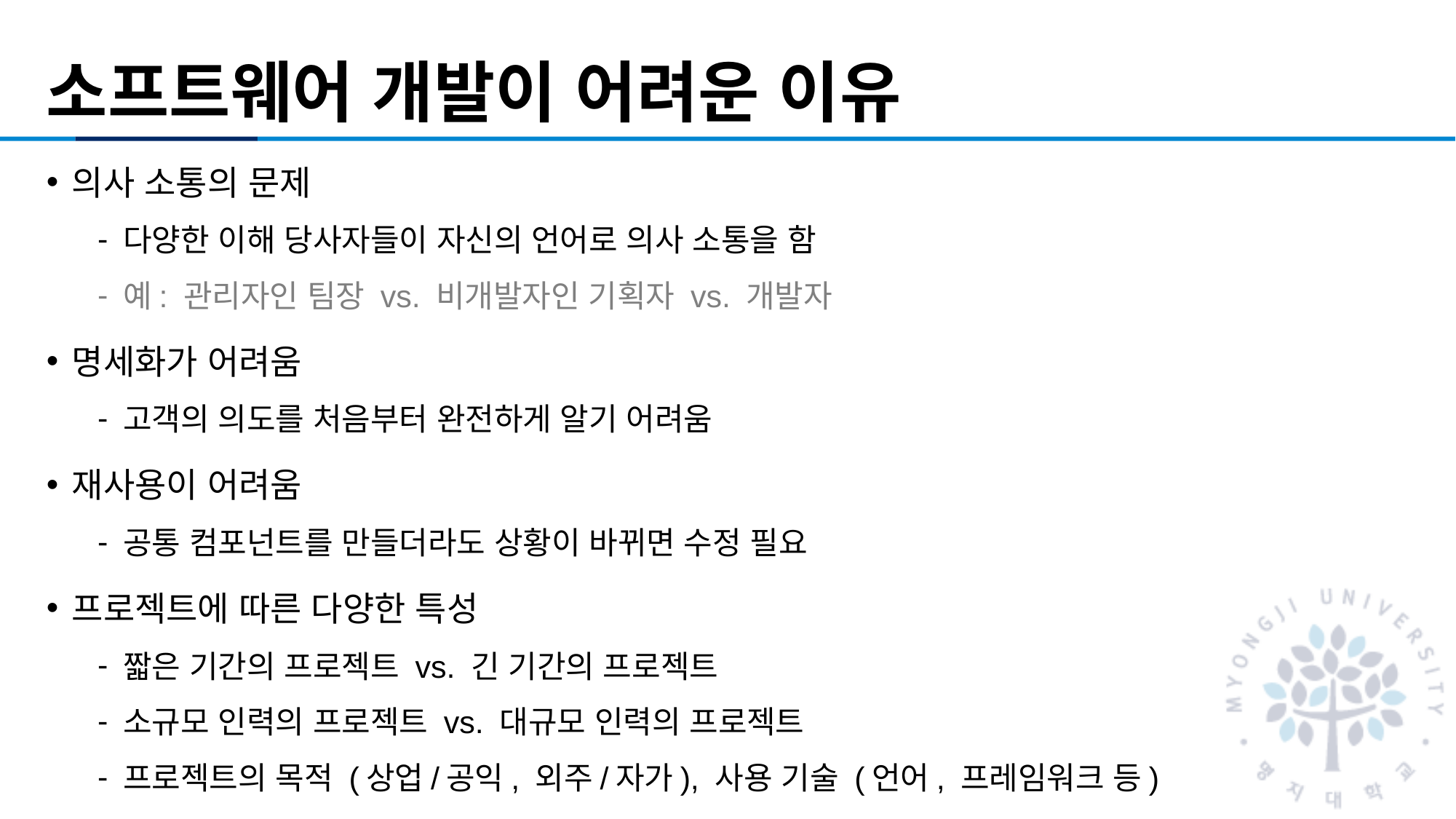

# 소프트웨어 개발이 어려운 이유
의사 소통의 문제
다양한 이해 당사자들이 자신의 언어로 의사 소통을 함
예: 관리자인 팀장 vs. 비개발자인 기획자 vs. 개발자
명세화가 어려움
고객의 의도를 처음부터 완전하게 알기 어려움
재사용이 어려움
공통 컴포넌트를 만들더라도 상황이 바뀌면 수정 필요
프로젝트에 따른 다양한 특성
짧은 기간의 프로젝트 vs. 긴 기간의 프로젝트
소규모 인력의 프로젝트 vs. 대규모 인력의 프로젝트
프로젝트의 목적 (상업/공익, 외주/자가), 사용 기술 (언어, 프레임워크 등)